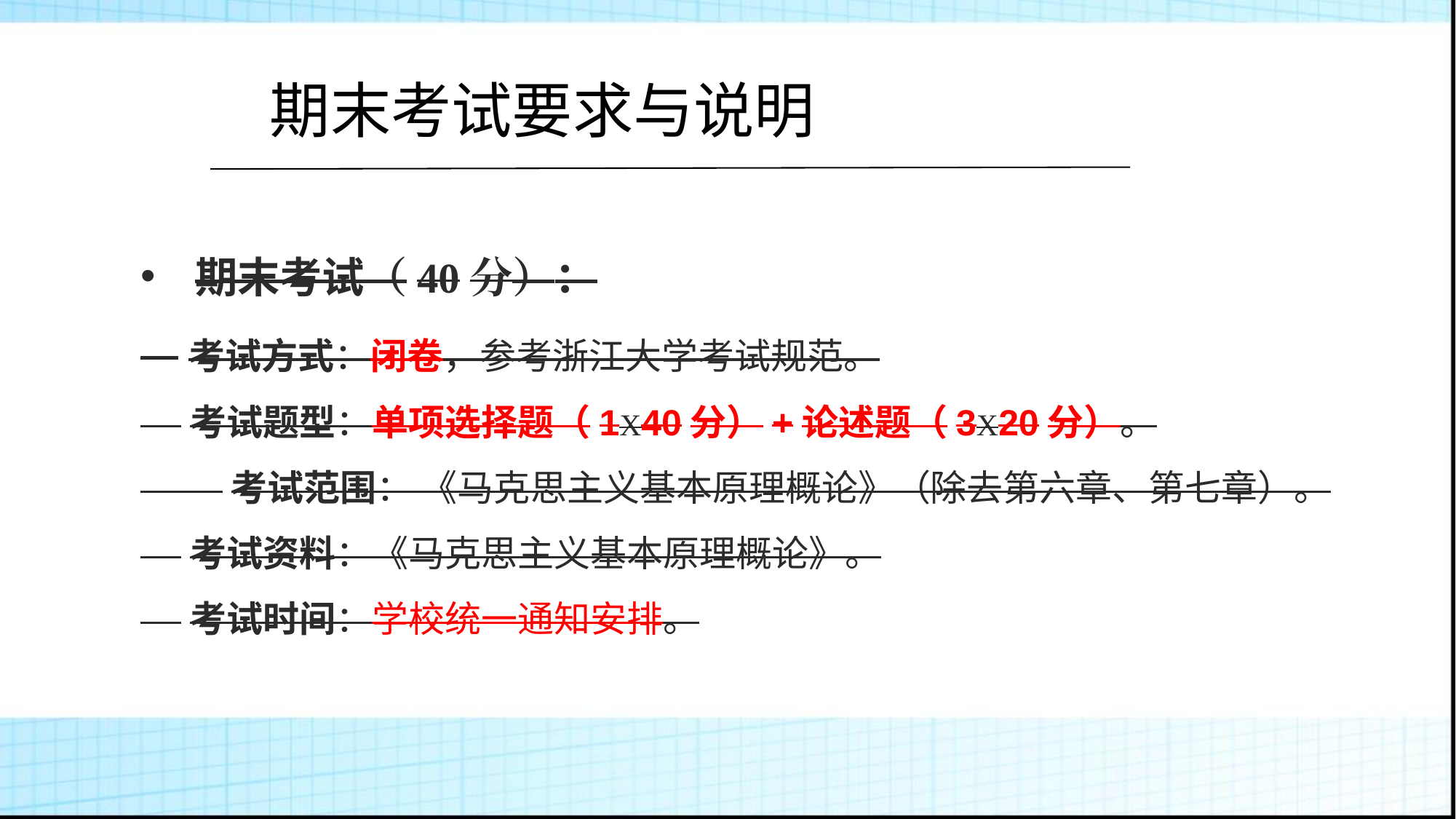

期末考试要求与说明
期末考试（40分）：
    考试方式：闭卷，参考浙江大学考试规范。
     考试题型：单项选择题（1X40分）+论述题（3X20分）。
          考试范围： 《马克思主义基本原理概论》（除去第六章、第七章）。
     考试资料：《马克思主义基本原理概论》。
     考试时间：学校统一通知安排。